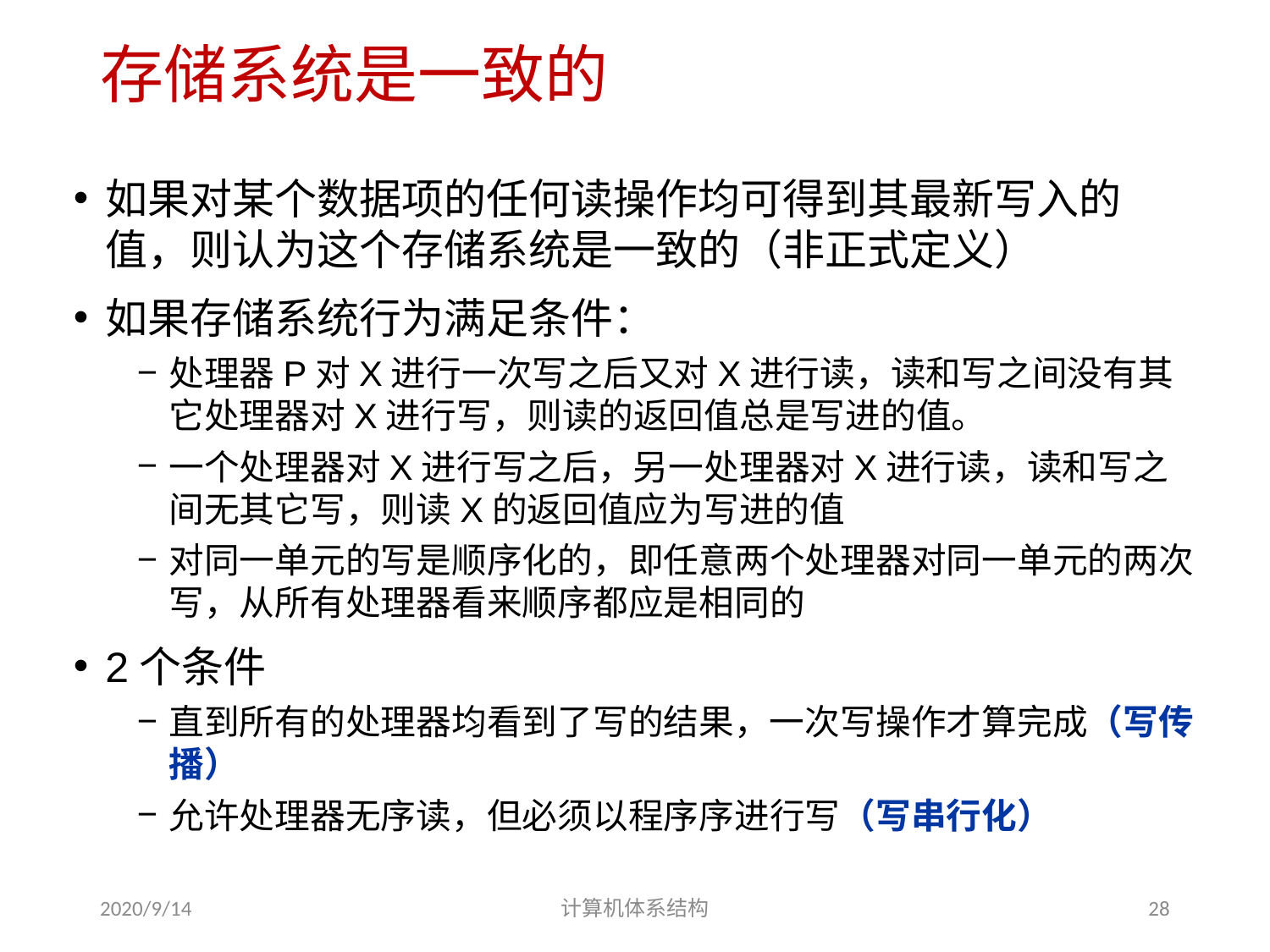

# 存储系统是一致的
如果对某个数据项的任何读操作均可得到其最新写入的值，则认为这个存储系统是一致的（非正式定义）
如果存储系统行为满足条件：
处理器P对X进行一次写之后又对X进行读，读和写之间没有其它处理器对X进行写，则读的返回值总是写进的值。
一个处理器对X进行写之后，另一处理器对X进行读，读和写之间无其它写，则读X的返回值应为写进的值
对同一单元的写是顺序化的，即任意两个处理器对同一单元的两次写，从所有处理器看来顺序都应是相同的
2个条件
直到所有的处理器均看到了写的结果，一次写操作才算完成（写传播）
允许处理器无序读，但必须以程序序进行写（写串行化）

2020/9/14
计算机体系结构
28